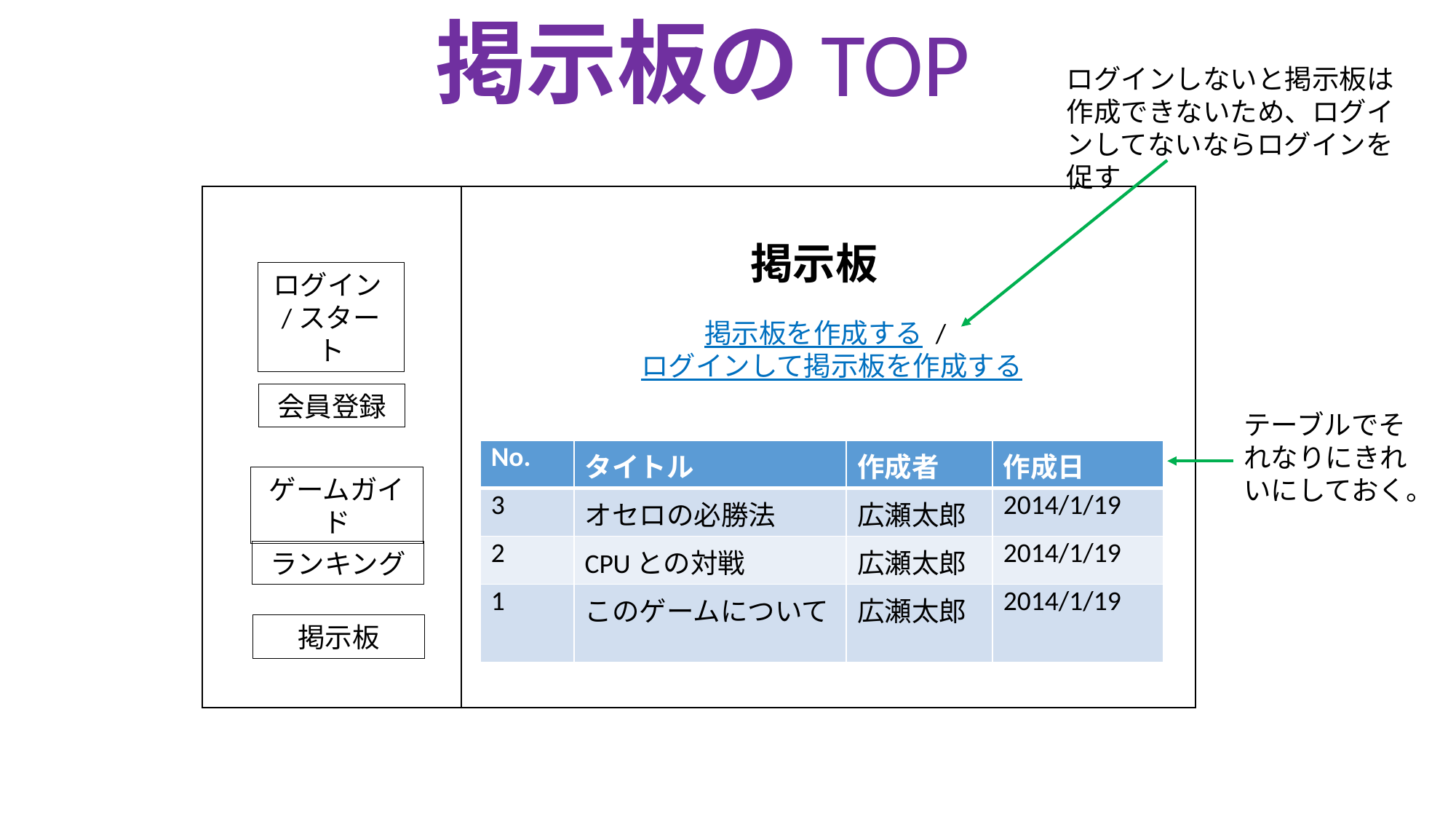

掲示板のTOP
ログインしないと掲示板は作成できないため、ログインしてないならログインを促す

掲示板
ログイン/スタート
掲示板を作成する /
 ログインして掲示板を作成する
会員登録
テーブルでそれなりにきれいにしておく。
| No. | タイトル | 作成者 | 作成日 |
| --- | --- | --- | --- |
| 3 | オセロの必勝法 | 広瀬太郎 | 2014/1/19 |
| 2 | CPUとの対戦 | 広瀬太郎 | 2014/1/19 |
| 1 | このゲームについて | 広瀬太郎 | 2014/1/19 |
ゲームガイド
ランキング
掲示板